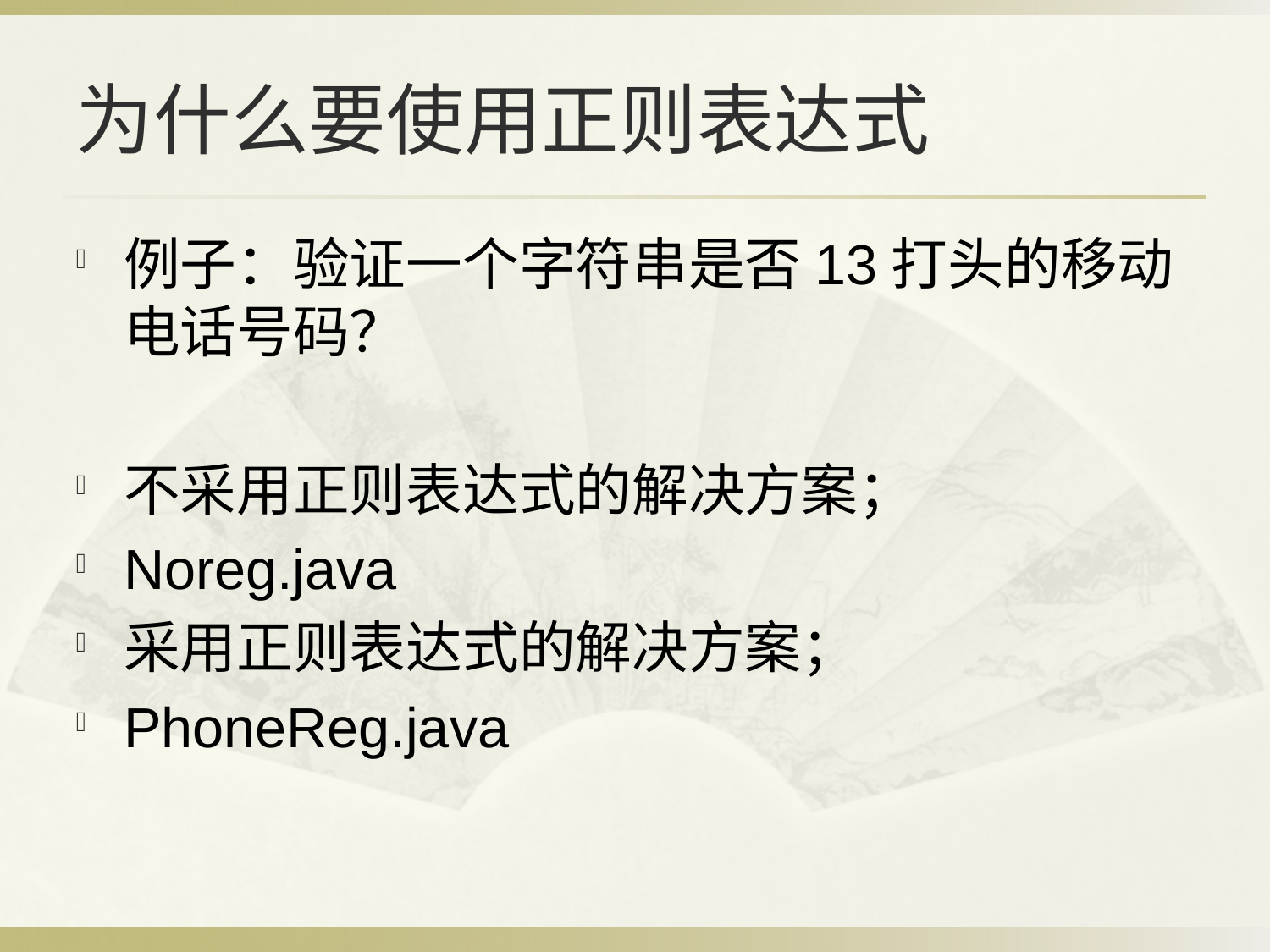

# 为什么要使用正则表达式
例子：验证一个字符串是否13打头的移动电话号码？

不采用正则表达式的解决方案；
Noreg.java
采用正则表达式的解决方案；
PhoneReg.java